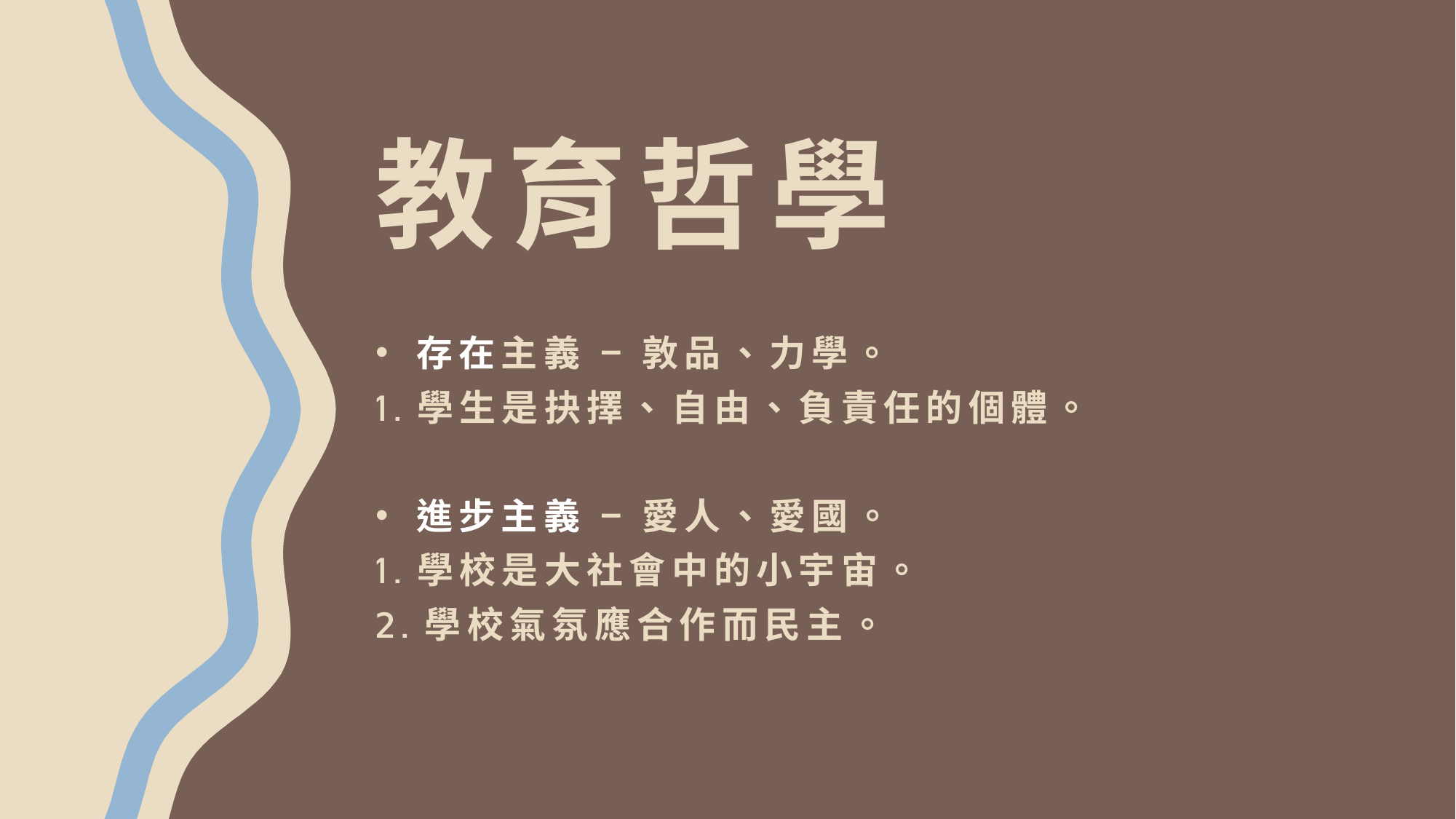

# 教育哲學
存在主義 − 敦品、力學。
1.學生是抉擇、自由、負責任的個體。

進步主義 − 愛人、愛國。
1.學校是大社會中的小宇宙。
2.學校氣氛應合作而民主。